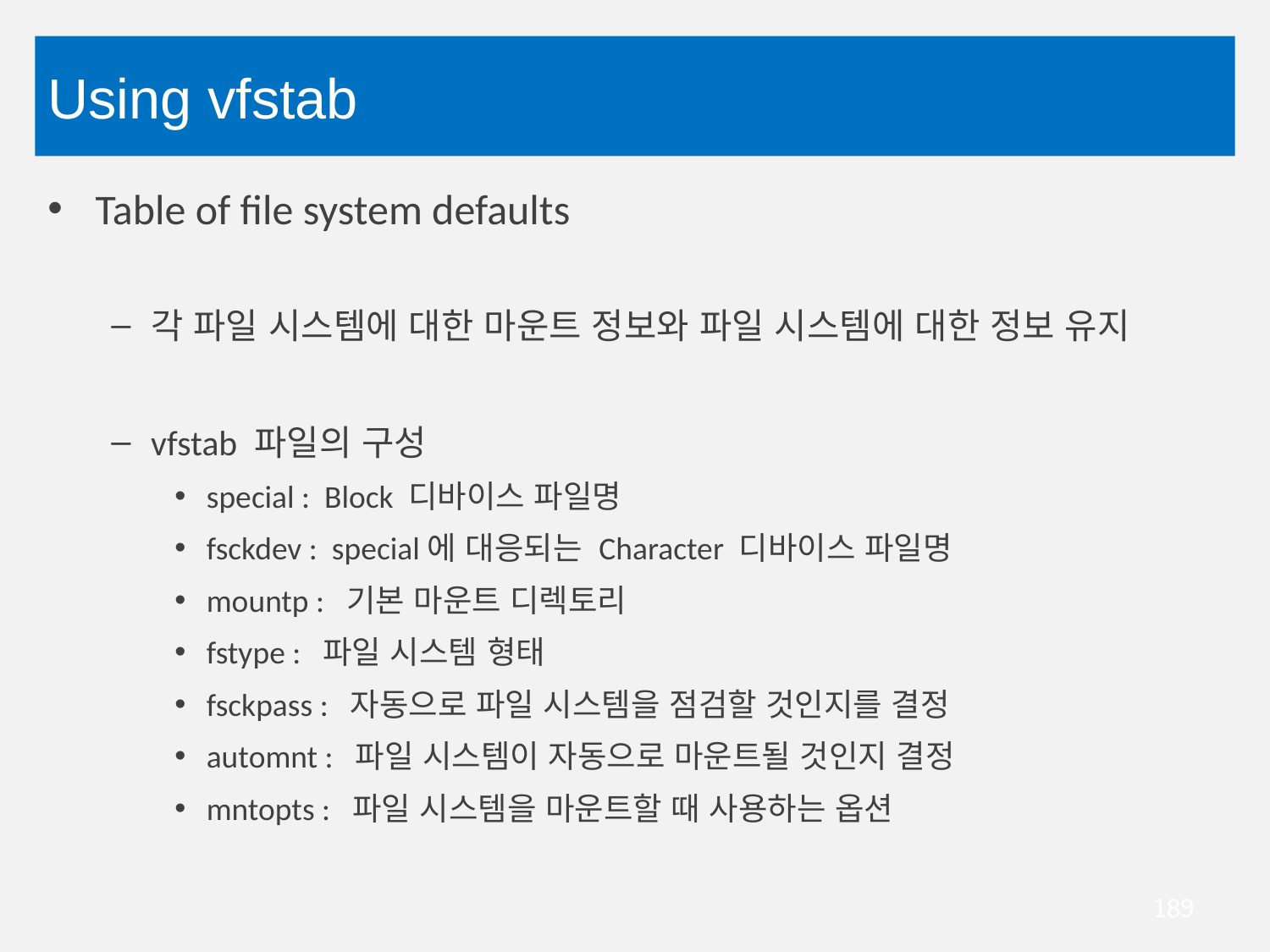

# Using vfstab
Table of file system defaults

각 파일 시스템에 대한 마운트 정보와 파일 시스템에 대한 정보 유지

vfstab 파일의 구성
special :  Block 디바이스 파일명
fsckdev :  special에 대응되는 Character 디바이스 파일명
mountp :  기본 마운트 디렉토리
fstype :  파일 시스템 형태
fsckpass :  자동으로 파일 시스템을 점검할 것인지를 결정
automnt :  파일 시스템이 자동으로 마운트될 것인지 결정
mntopts :  파일 시스템을 마운트할 때 사용하는 옵션
189